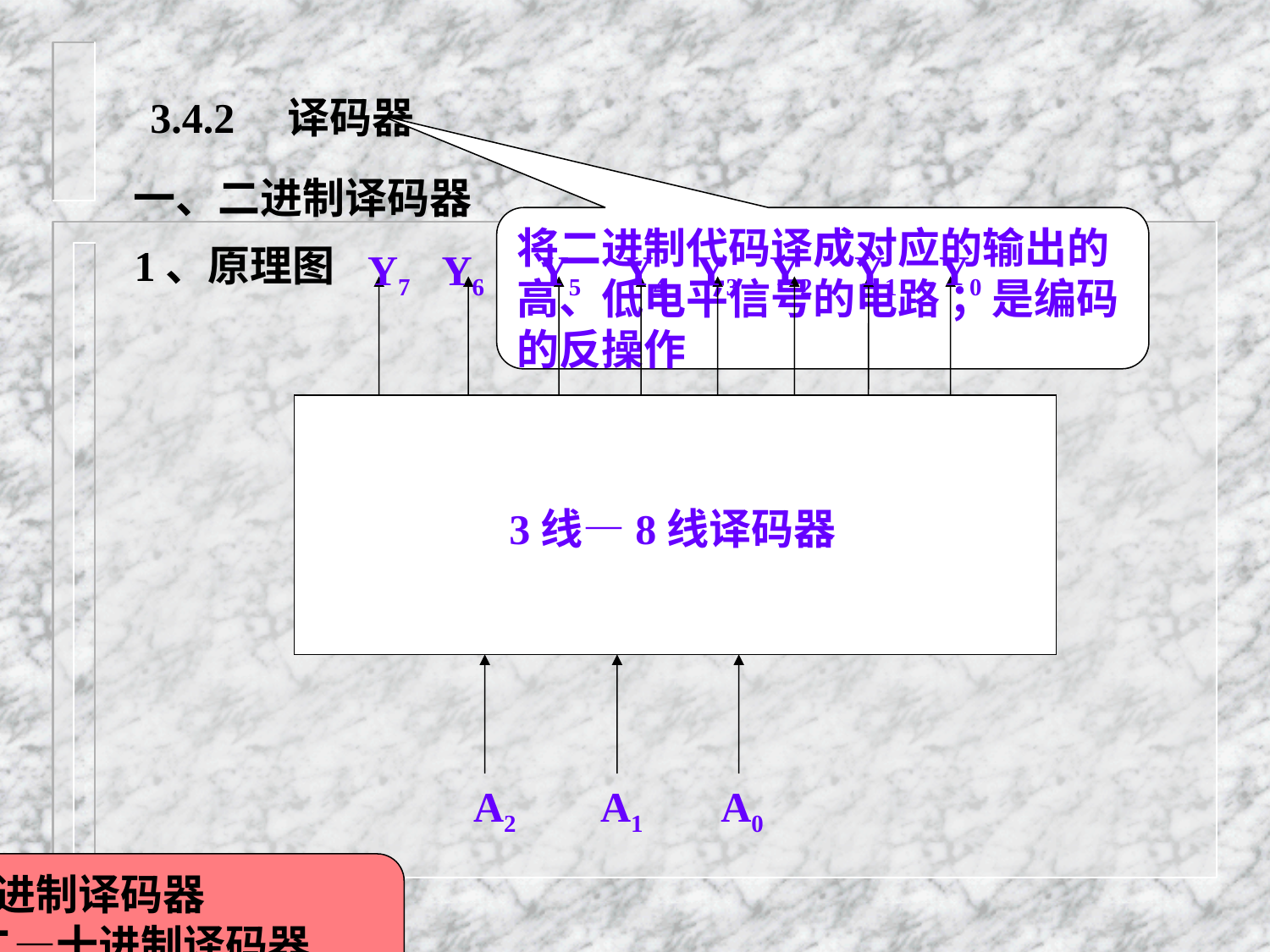

3.4.2    译码器
一、二进制译码器
将二进制代码译成对应的输出的高、低电平信号的电路 ；是编码的反操作
1、原理图
Y7
Y6
Y5
Y4
Y3
Y2
Y1
Y0

3线—8线译码器

A2
A1
A0
二进制译码器
 二—十进制译码器
显示译码器